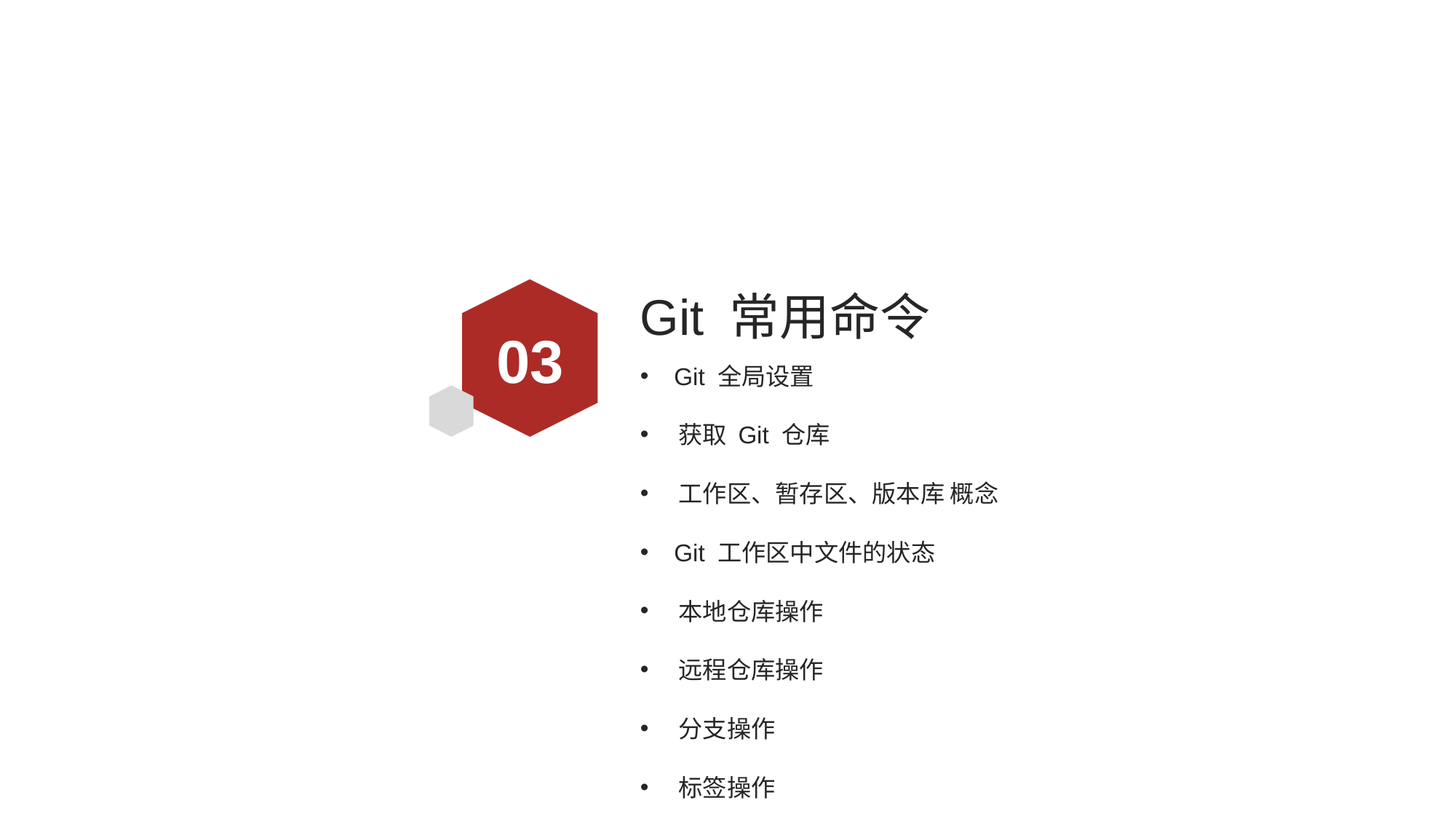

# Git 常用命令
03
 Git 全局设置
 获取 Git 仓库
 工作区、暂存区、版本库 概念
 Git 工作区中文件的状态
 本地仓库操作
 远程仓库操作
 分支操作
 标签操作